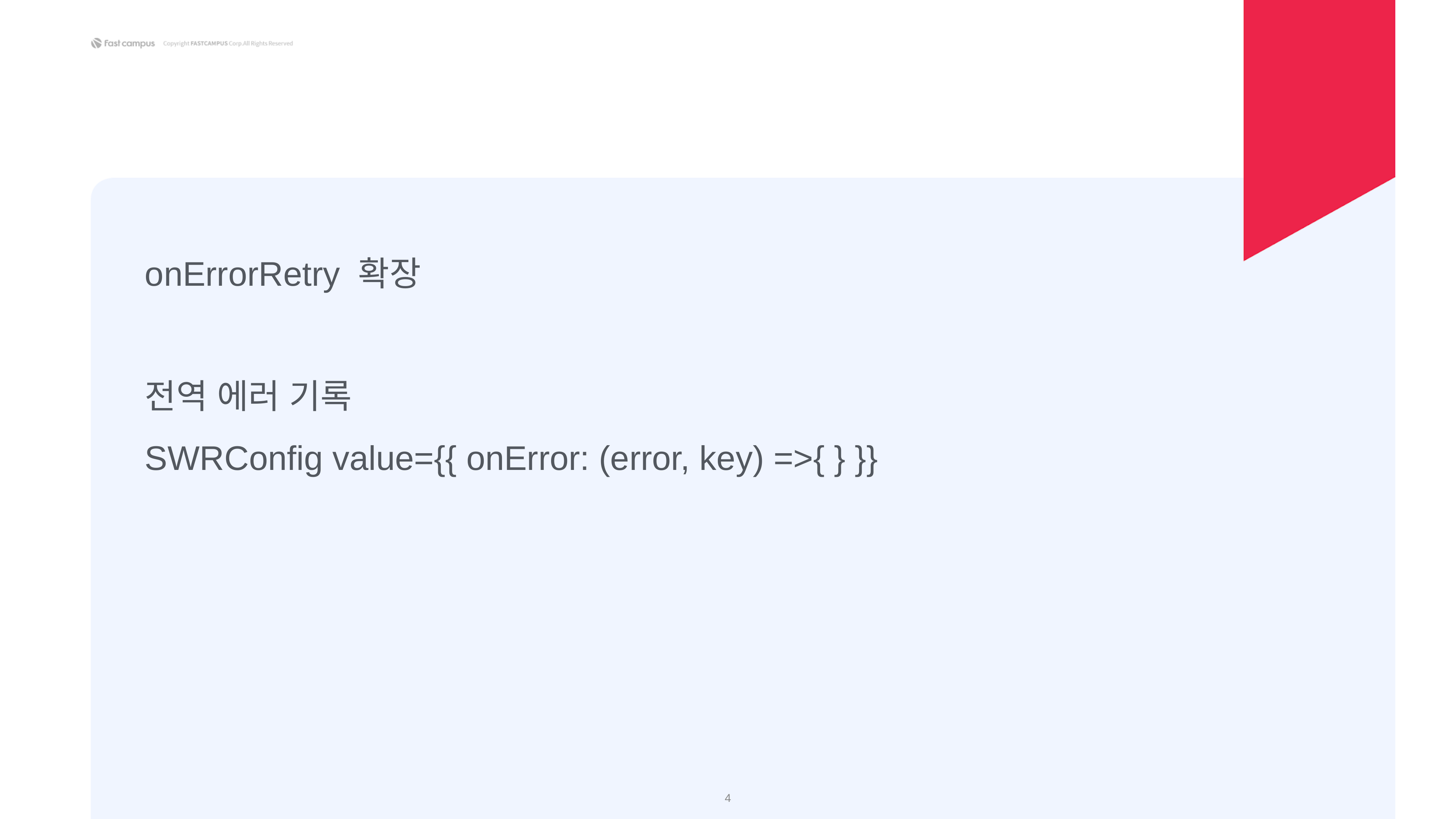

onErrorRetry 확장

전역 에러 기록
SWRConfig value={{ onError: (error, key) =>{ } }}

4